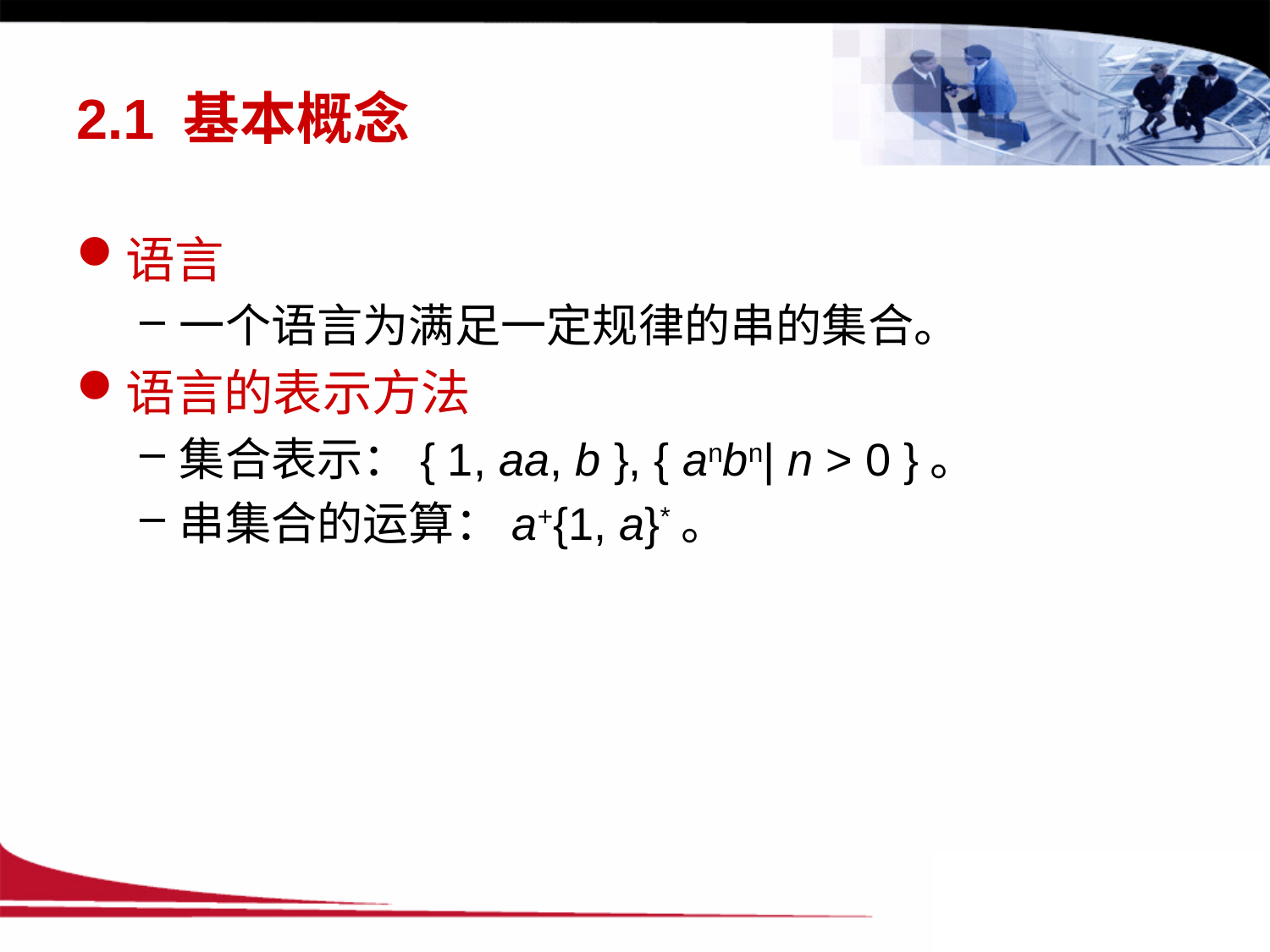

# 2.1 基本概念
语言
一个语言为满足一定规律的串的集合。
语言的表示方法
集合表示：{ 1, aa, b }, { anbn| n > 0 }。
串集合的运算：a+{1, a}*。